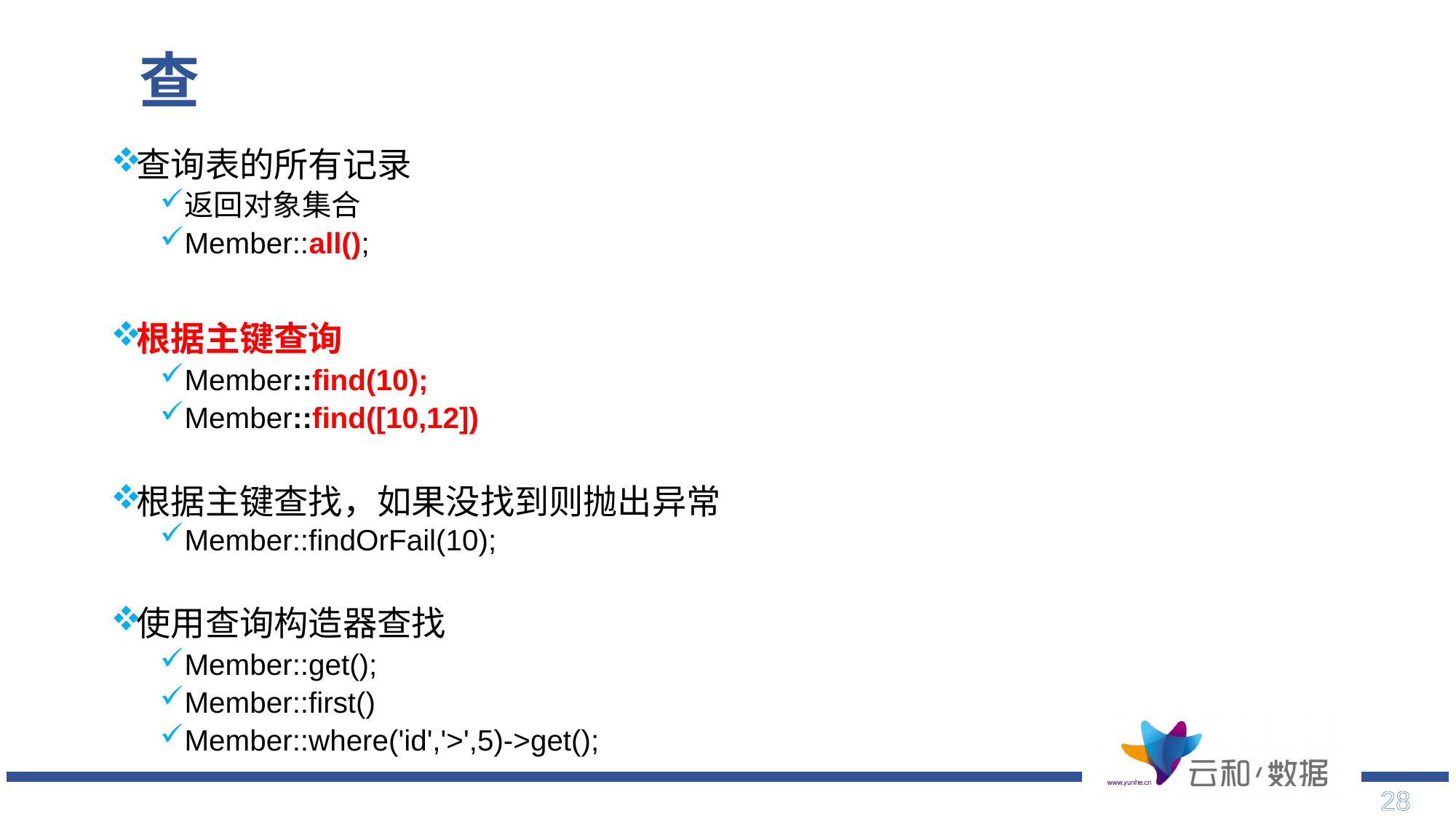

# 查
查询表的所有记录
返回对象集合
Member::all();

根据主键查询
Member::find(10);
Member::find([10,12])

根据主键查找，如果没找到则抛出异常
Member::findOrFail(10);

使用查询构造器查找
Member::get();
Member::first()
Member::where('id','>',5)->get();